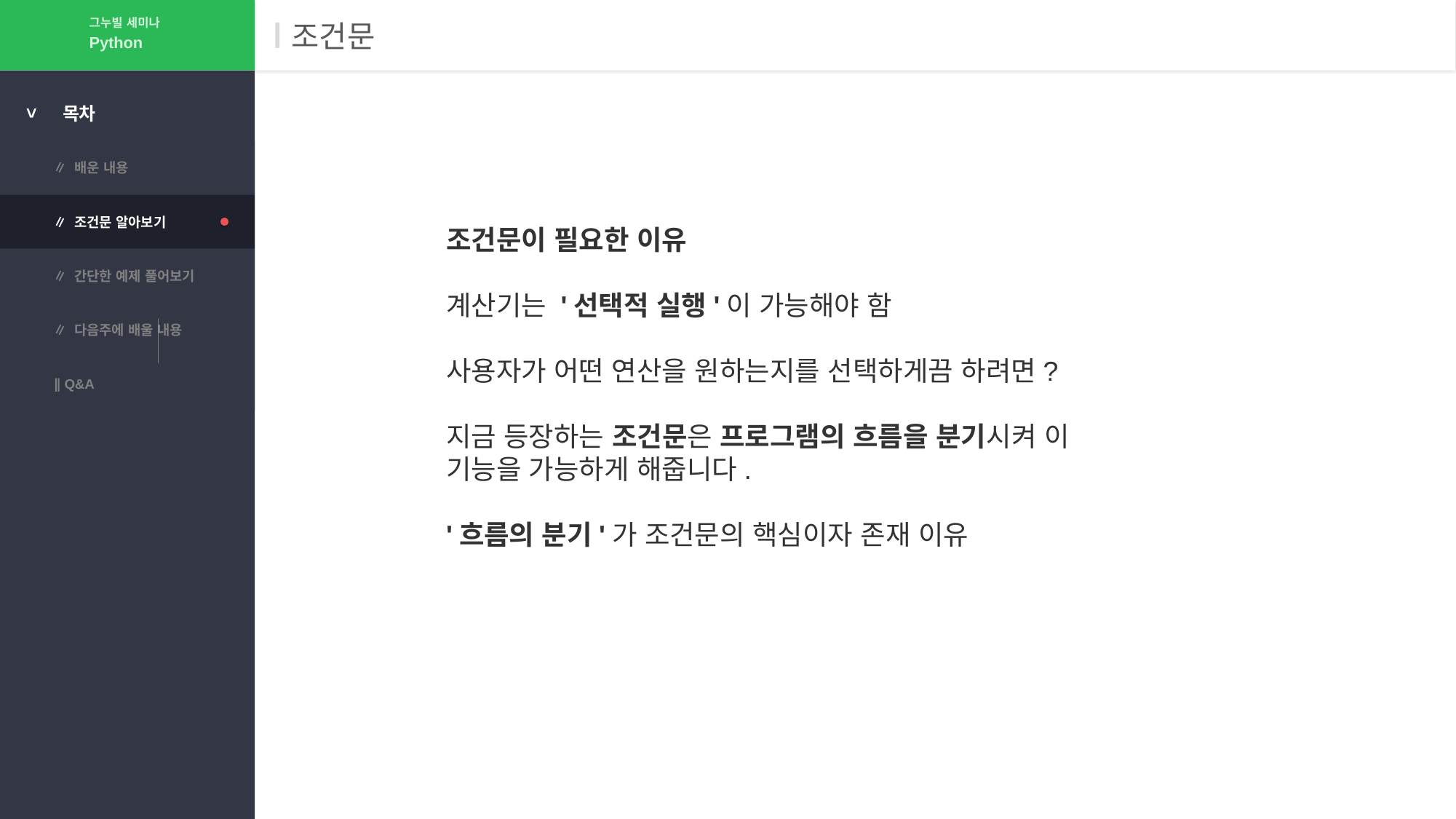

그누빌 세미나
# 조건문
Python
>
목차
∥ 배운 내용
∥ 조건문 알아보기

조건문이 필요한 이유

계산기는 '선택적 실행'이 가능해야 함

사용자가 어떤 연산을 원하는지를 선택하게끔 하려면?

지금 등장하는 조건문은 프로그램의 흐름을 분기시켜 이 기능을 가능하게 해줍니다.

'흐름의 분기'가 조건문의 핵심이자 존재 이유
∥ 간단한 예제 풀어보기
∥ 다음주에 배울 내용

∥ Q&A